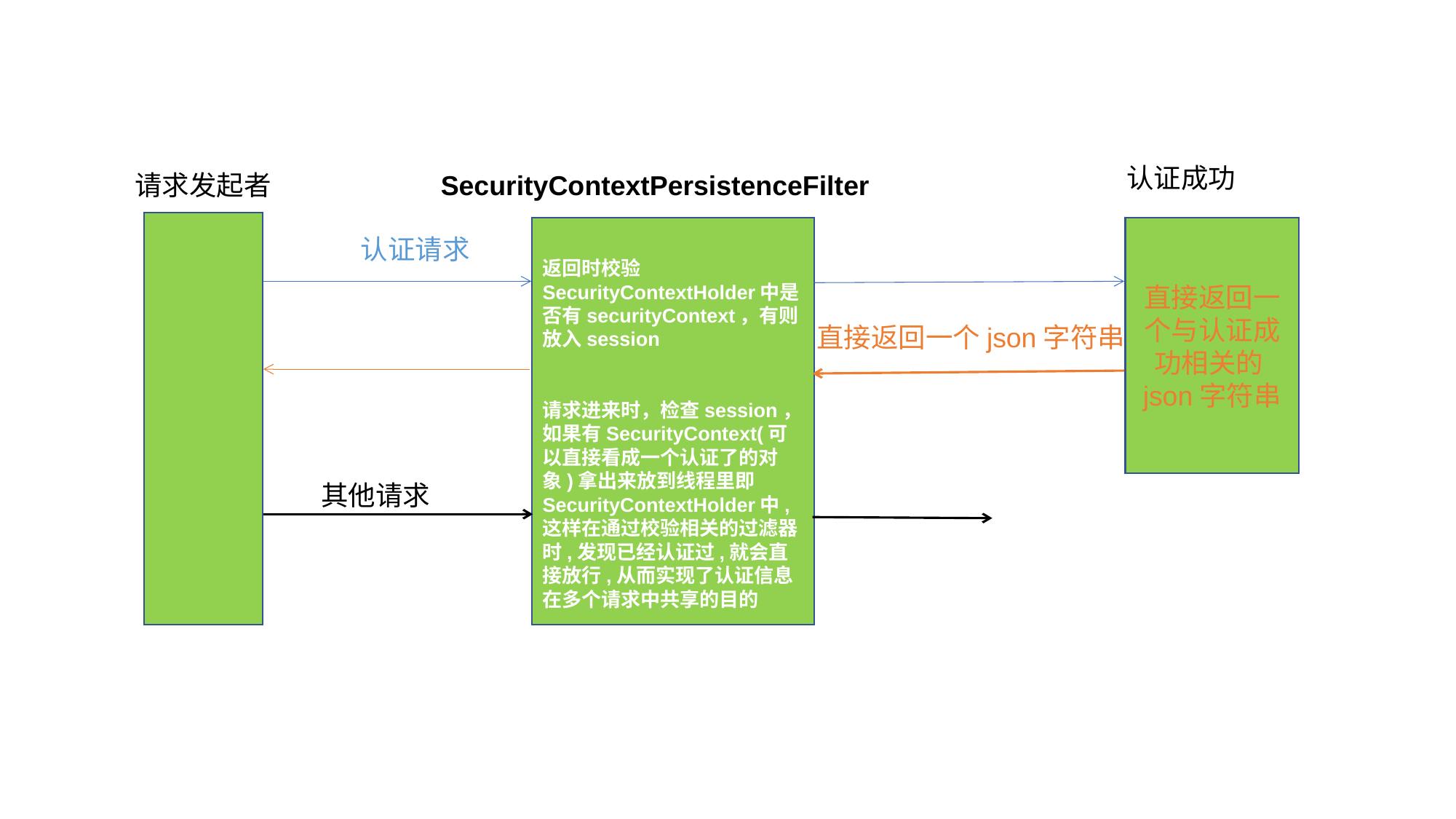

认证成功
请求发起者
SecurityContextPersistenceFilter

返回时校验SecurityContextHolder中是否有securityContext，有则放入session

请求进来时，检查session，如果有SecurityContext(可以直接看成一个认证了的对象)拿出来放到线程里即SecurityContextHolder中,这样在通过校验相关的过滤器时,发现已经认证过,就会直接放行,从而实现了认证信息在多个请求中共享的目的

直接返回一个与认证成功相关的json字符串
认证请求
直接返回一个json字符串
其他请求